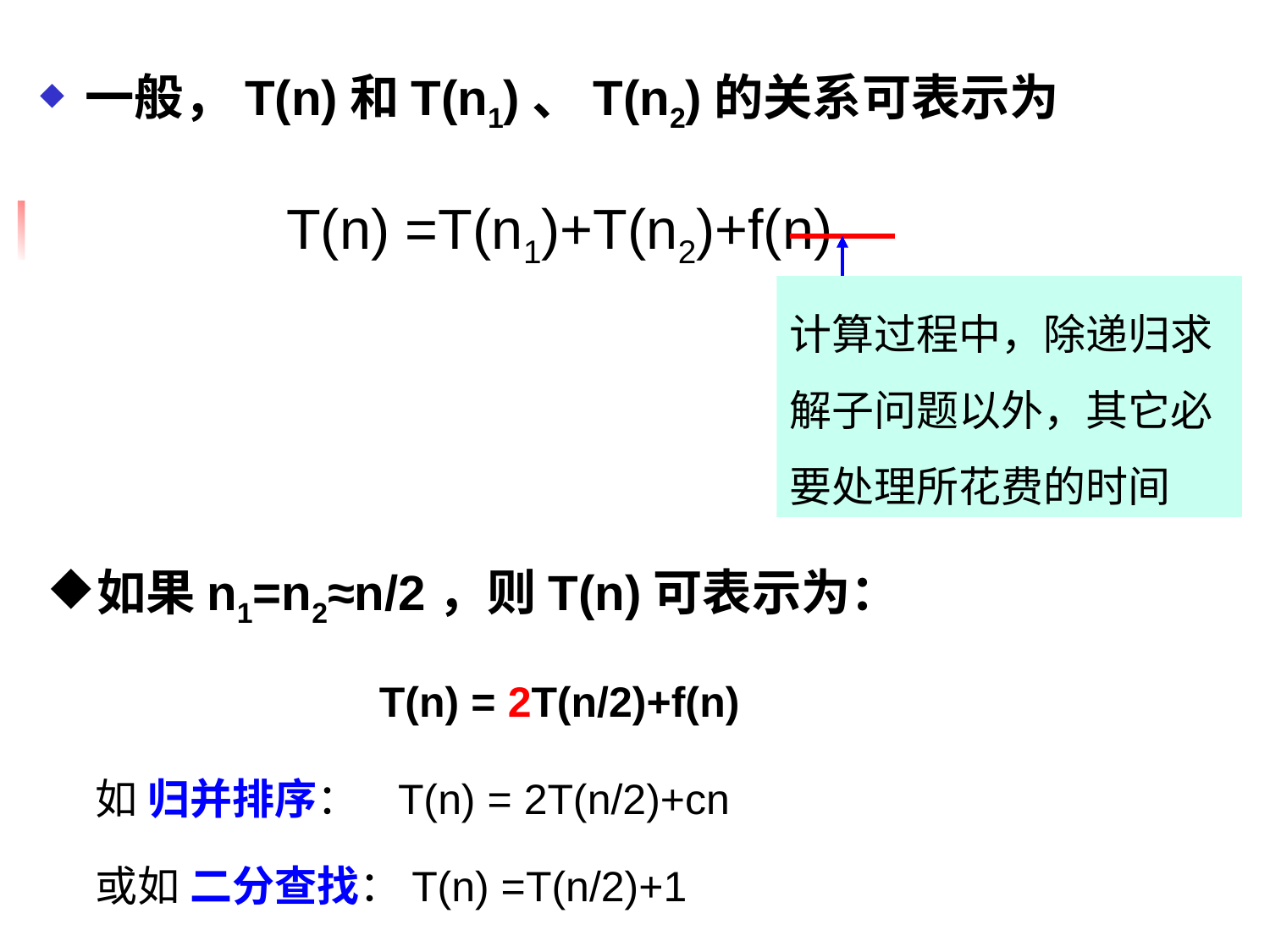

一般，T(n)和T(n1)、T(n2)的关系可表示为
                     T(n) =T(n1)+T(n2)+f(n)

计算过程中，除递归求解子问题以外，其它必要处理所花费的时间
如果n1=n2≈n/2，则T(n)可表示为：
                            T(n) = 2T(n/2)+f(n)
    如 归并排序：   T(n) = 2T(n/2)+cn
    或如 二分查找：T(n) =T(n/2)+1